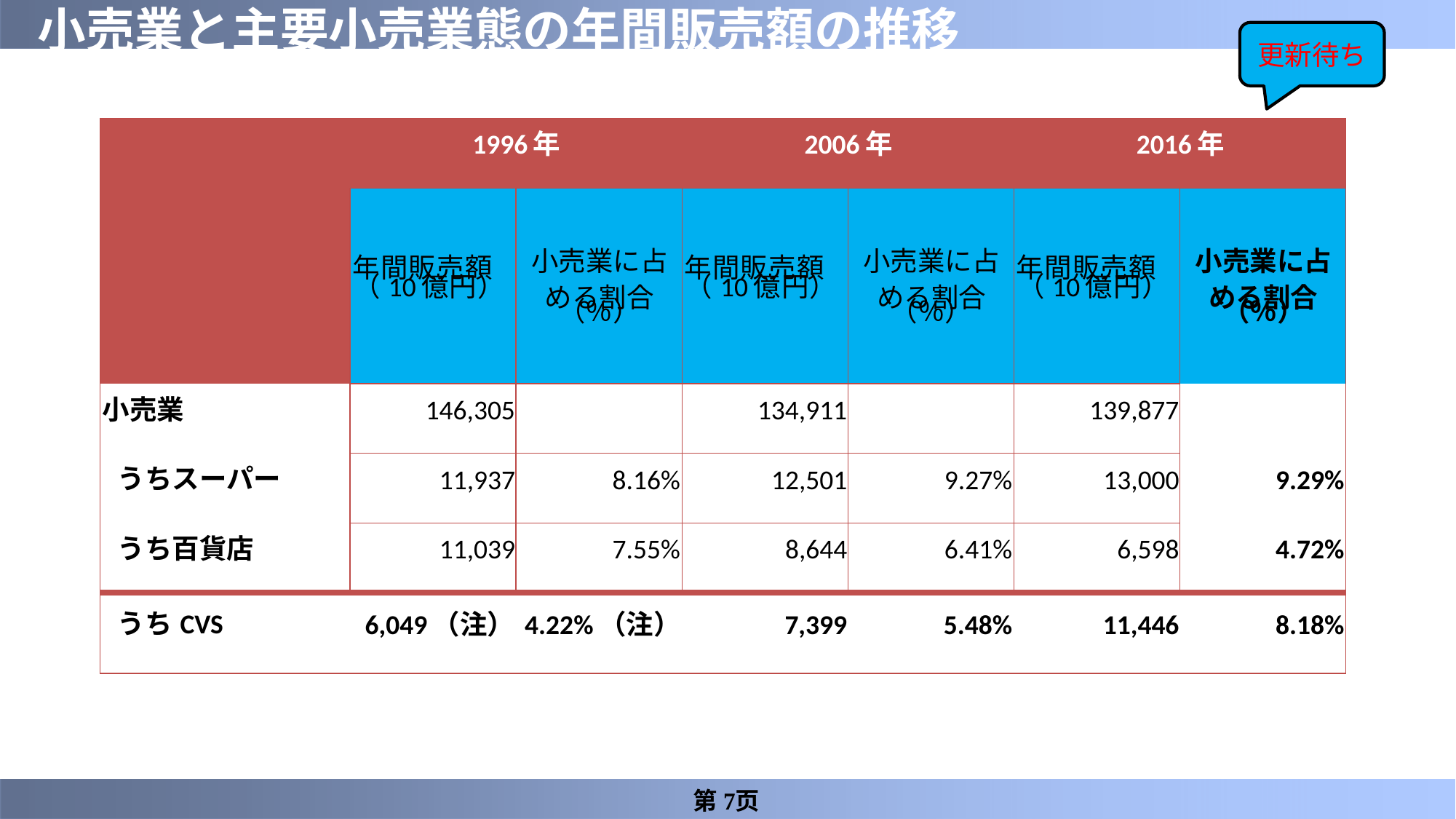

# 小売業と主要小売業態の年間販売額の推移
更新待ち
|  | 1996年 |  | 2006年 |  | 2016年 |  |
| --- | --- | --- | --- | --- | --- | --- |
|  | 年間販売額 （10億円） | 小売業に占める割合 （％） | 年間販売額 （10億円） | 小売業に占める割合 （％） | 年間販売額 （10億円） | 小売業に占める割合 （％） |
| 小売業 | 146,305 |  | 134,911 |  | 139,877 |  |
| うちスーパー | 11,937 | 8.16% | 12,501 | 9.27% | 13,000 | 9.29% |
| うち百貨店 | 11,039 | 7.55% | 8,644 | 6.41% | 6,598 | 4.72% |
| うちCVS | 6,049（注） | 4.22%（注） | 7,399 | 5.48% | 11,446 | 8.18% |
第7页